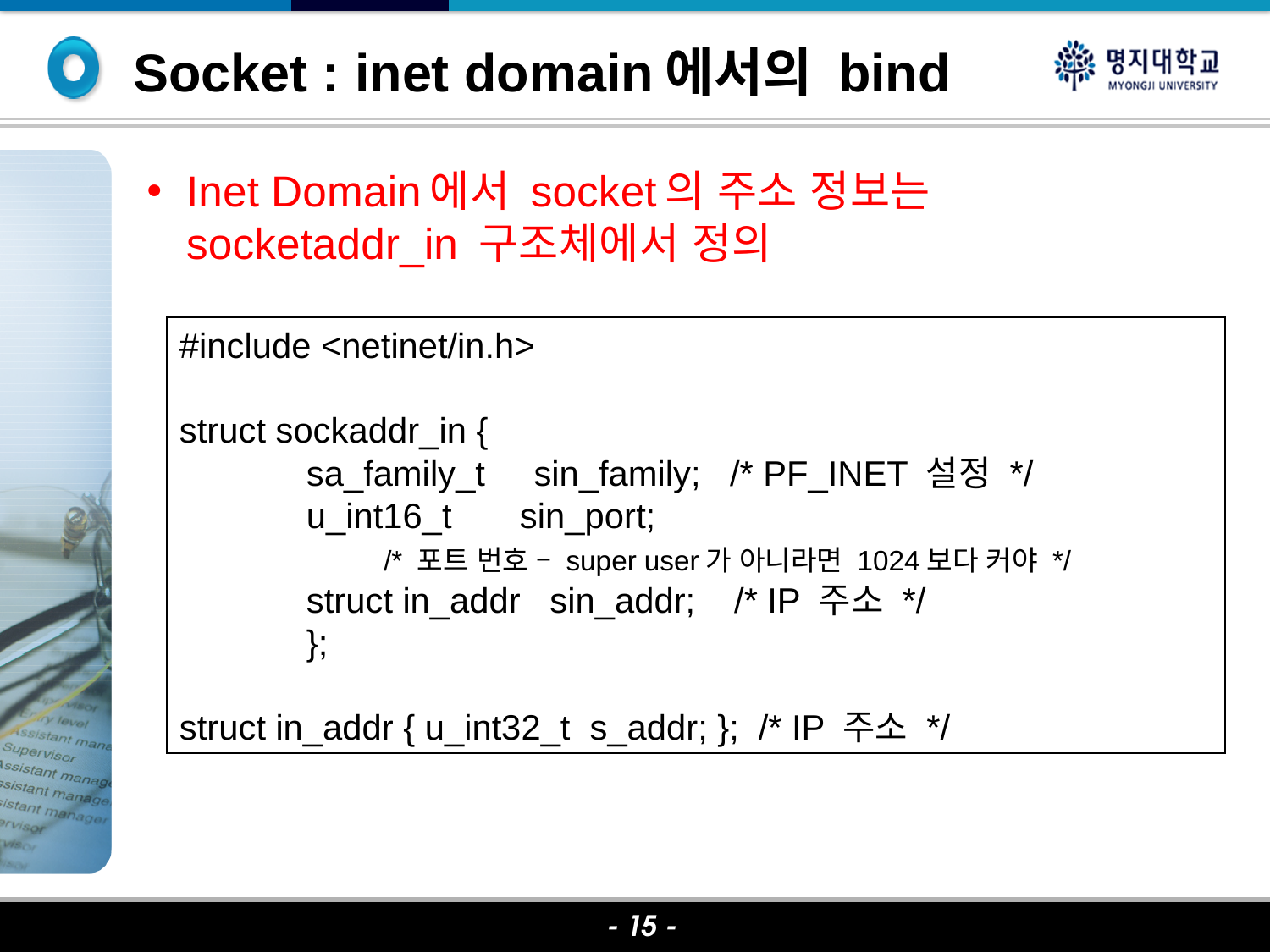

Socket : inet domain에서의 bind
Inet Domain에서 socket의 주소 정보는 socketaddr_in 구조체에서 정의
#include <netinet/in.h>

struct sockaddr_in {
	sa_family_t     sin_family;   /* PF_INET 설정 */
	u_int16_t       sin_port;
                     /* 포트 번호 – super user가 아니라면 1024보다 커야 */
	struct in_addr   sin_addr;    /* IP 주소 */
	};

struct in_addr { u_int32_t  s_addr; };  /* IP 주소 */
- 15 -